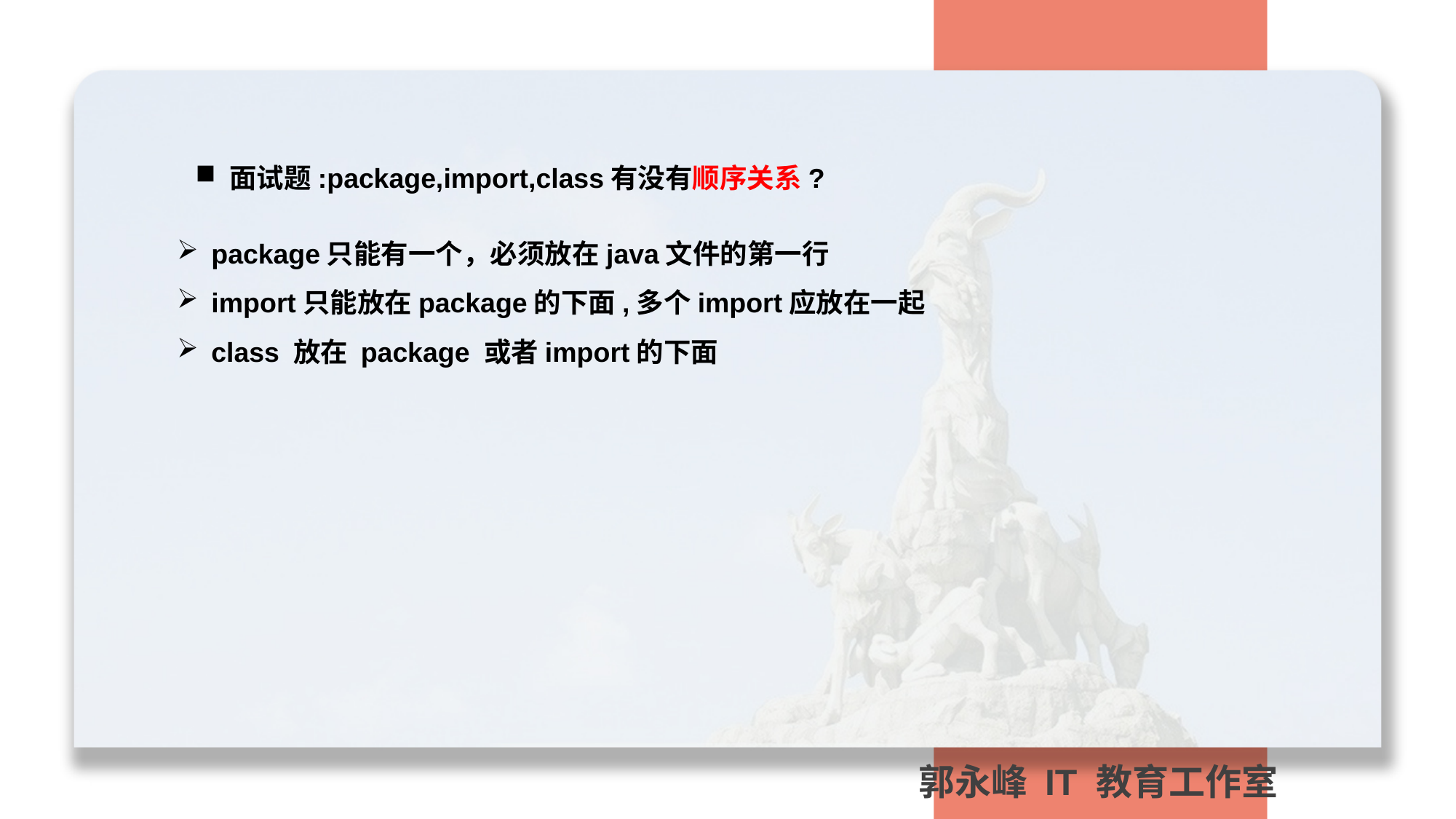

面试题:package,import,class有没有顺序关系?
package只能有一个，必须放在java文件的第一行
import只能放在package的下面,多个import应放在一起
class 放在 package 或者import的下面